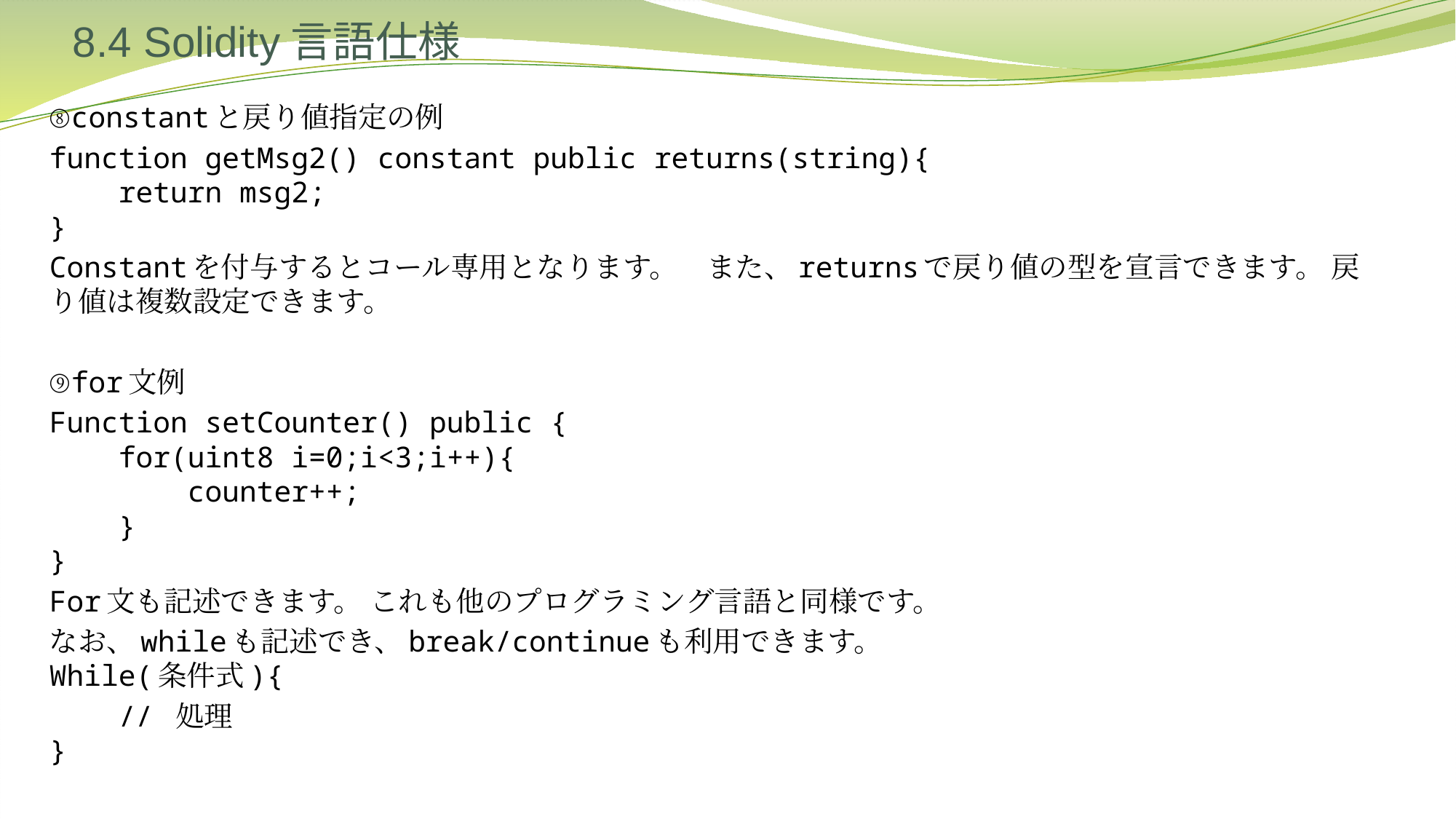

# 8.4 Solidity言語仕様

⑧constantと戻り値指定の例
function getMsg2() constant public returns(string){
    return msg2;
}
Constantを付与するとコール専用となります。　また、returnsで戻り値の型を宣言できます。 戻り値は複数設定できます。

⑨for文例
Function setCounter() public {
    for(uint8 i=0;i<3;i++){
        counter++;
    }
}
For文も記述できます。 これも他のプログラミング言語と同様です。
なお、whileも記述でき、break/continueも利用できます。
While(条件式){
    // 処理
}